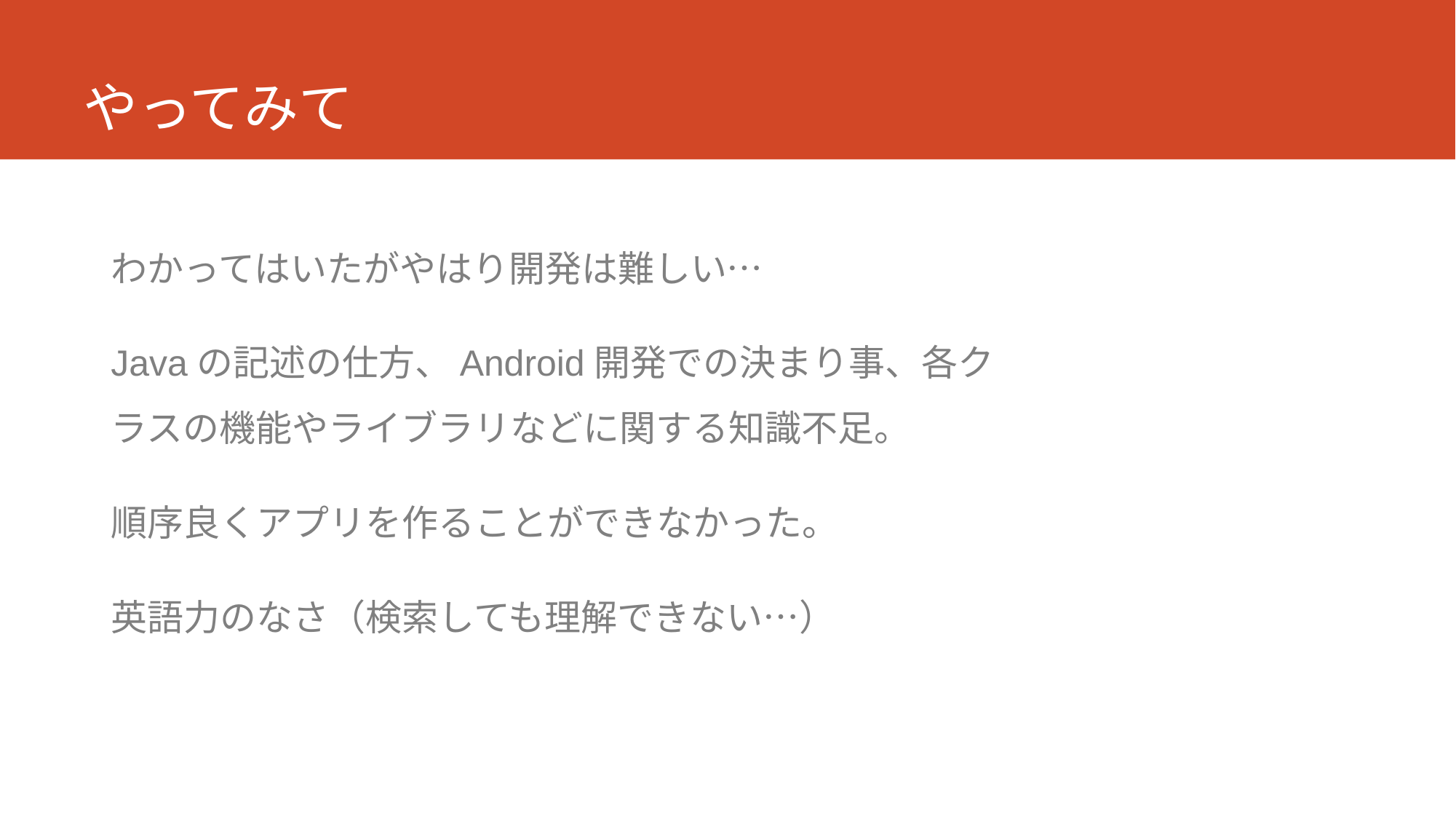

# やってみて
わかってはいたがやはり開発は難しい…
Javaの記述の仕方、Android開発での決まり事、各クラスの機能やライブラリなどに関する知識不足。
順序良くアプリを作ることができなかった。
英語力のなさ（検索しても理解できない…）